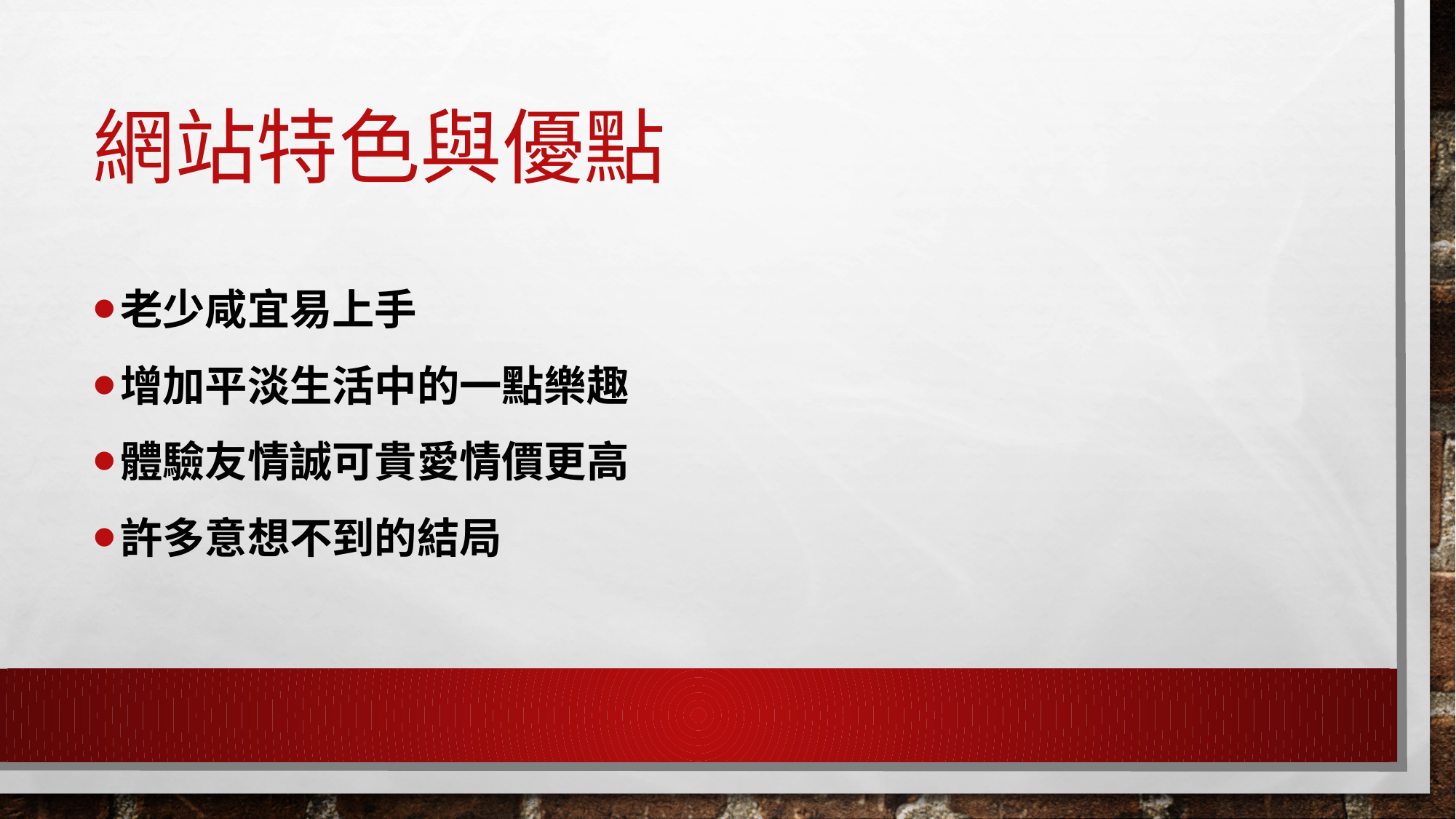

# 網站特色與優點
老少咸宜易上手
增加平淡生活中的一點樂趣
體驗友情誠可貴愛情價更高
許多意想不到的結局